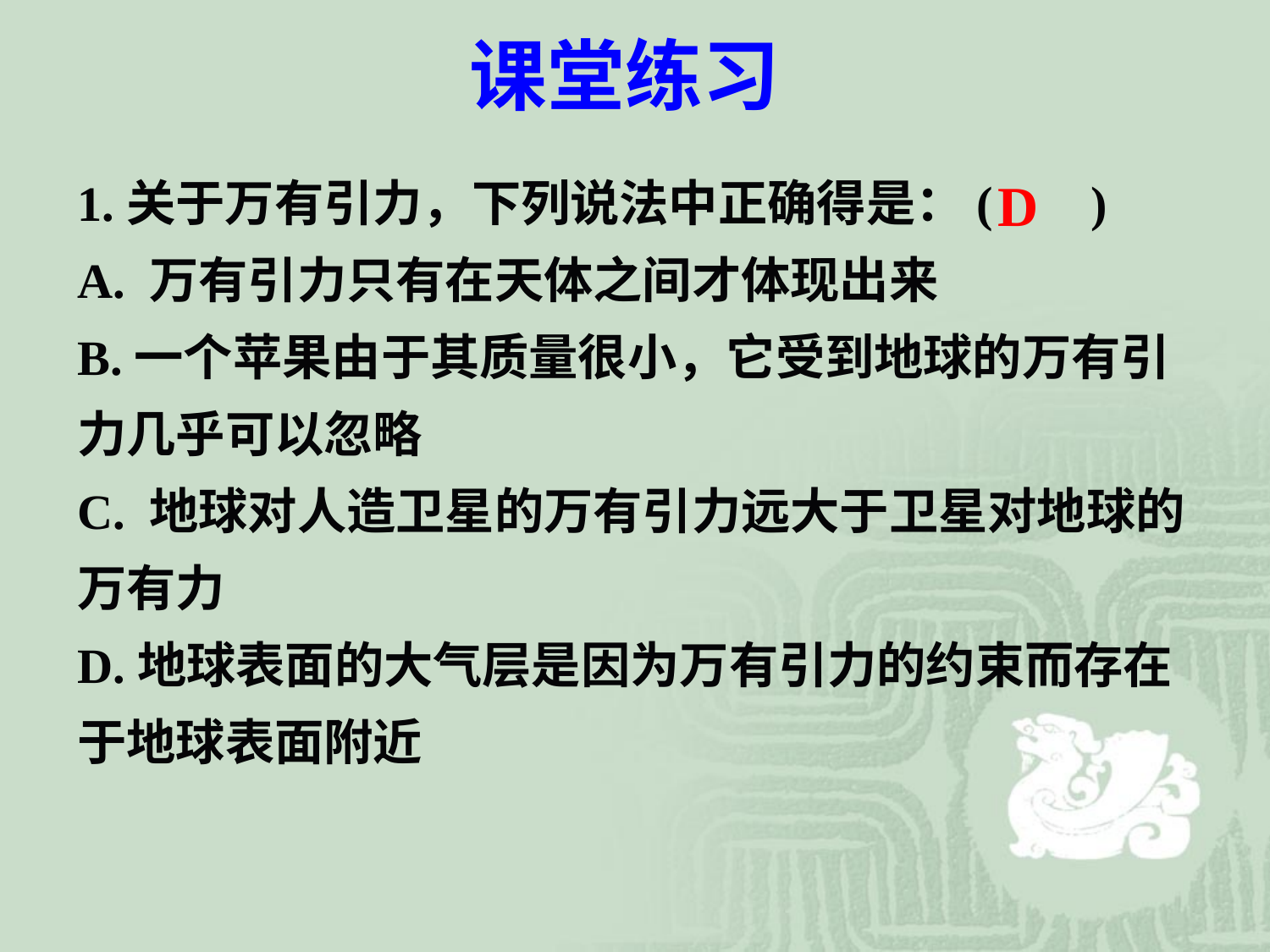

课堂练习
1.关于万有引力，下列说法中正确得是：(        )
A. 万有引力只有在天体之间才体现出来
B.一个苹果由于其质量很小，它受到地球的万有引力几乎可以忽略
C. 地球对人造卫星的万有引力远大于卫星对地球的万有力
D.地球表面的大气层是因为万有引力的约束而存在于地球表面附近
D